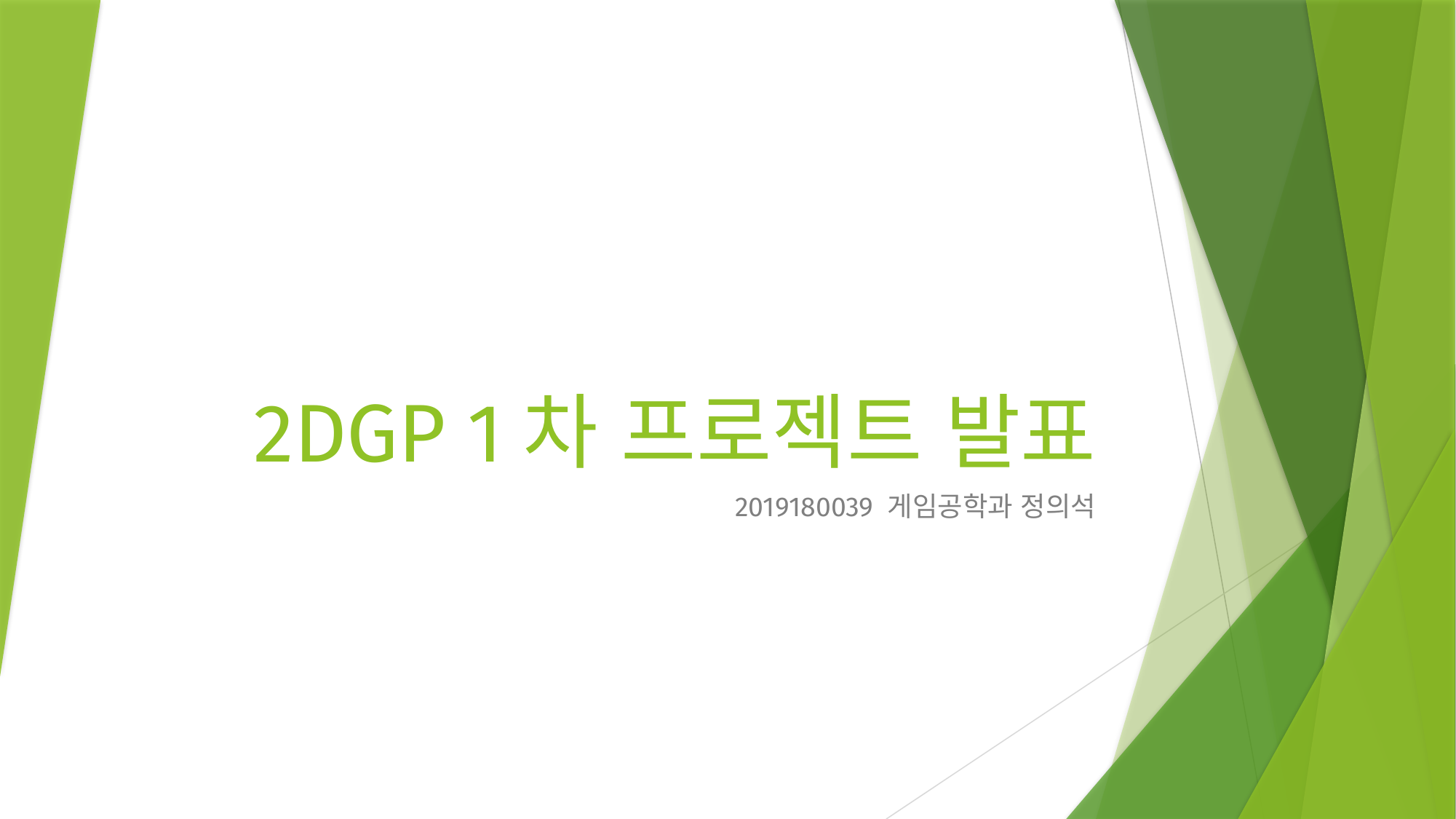

# 2DGP 1차 프로젝트 발표
2019180039 게임공학과 정의석